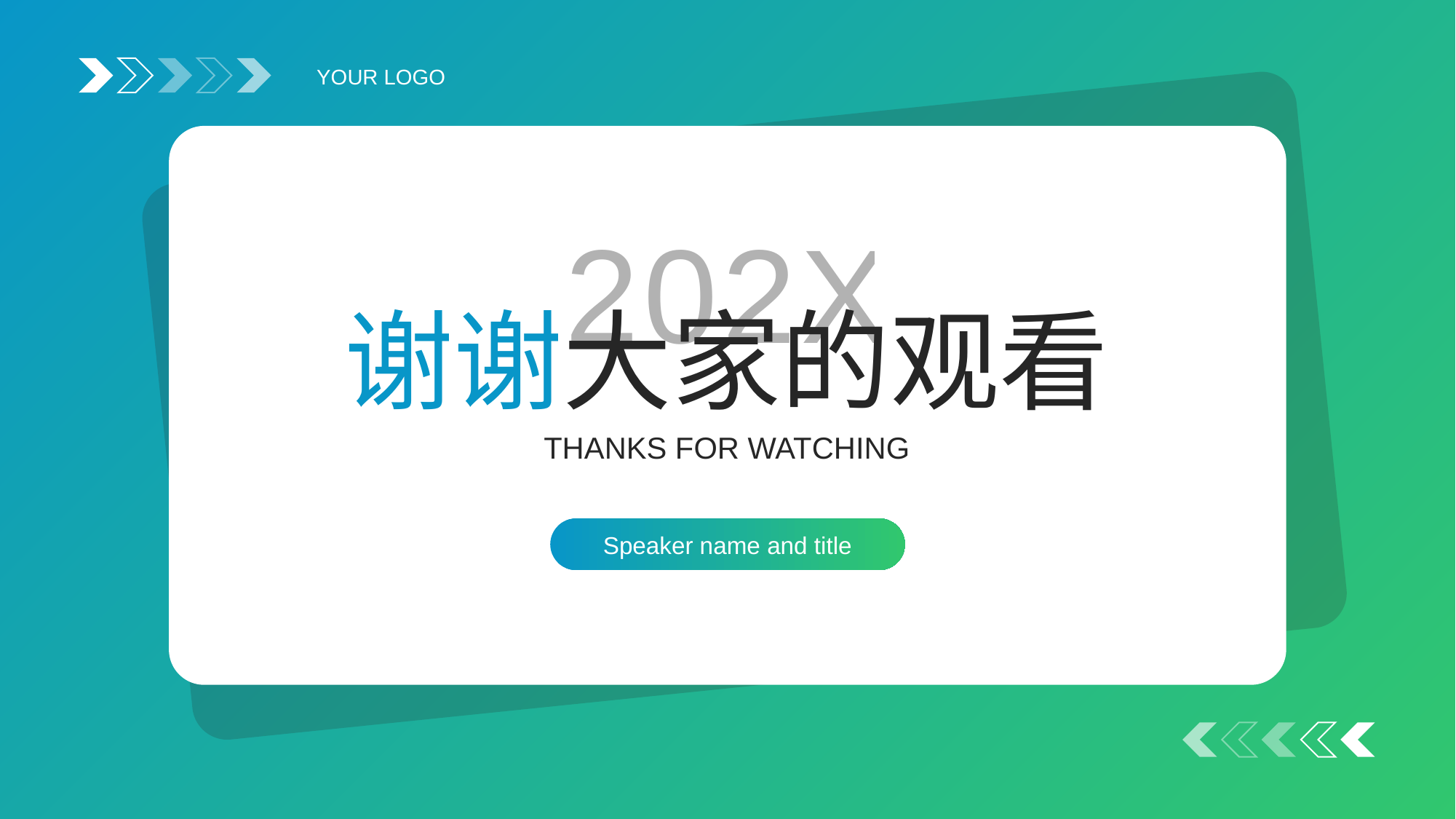

YOUR LOGO

202X
谢谢大家的观看
THANKS FOR WATCHING

Speaker name and title